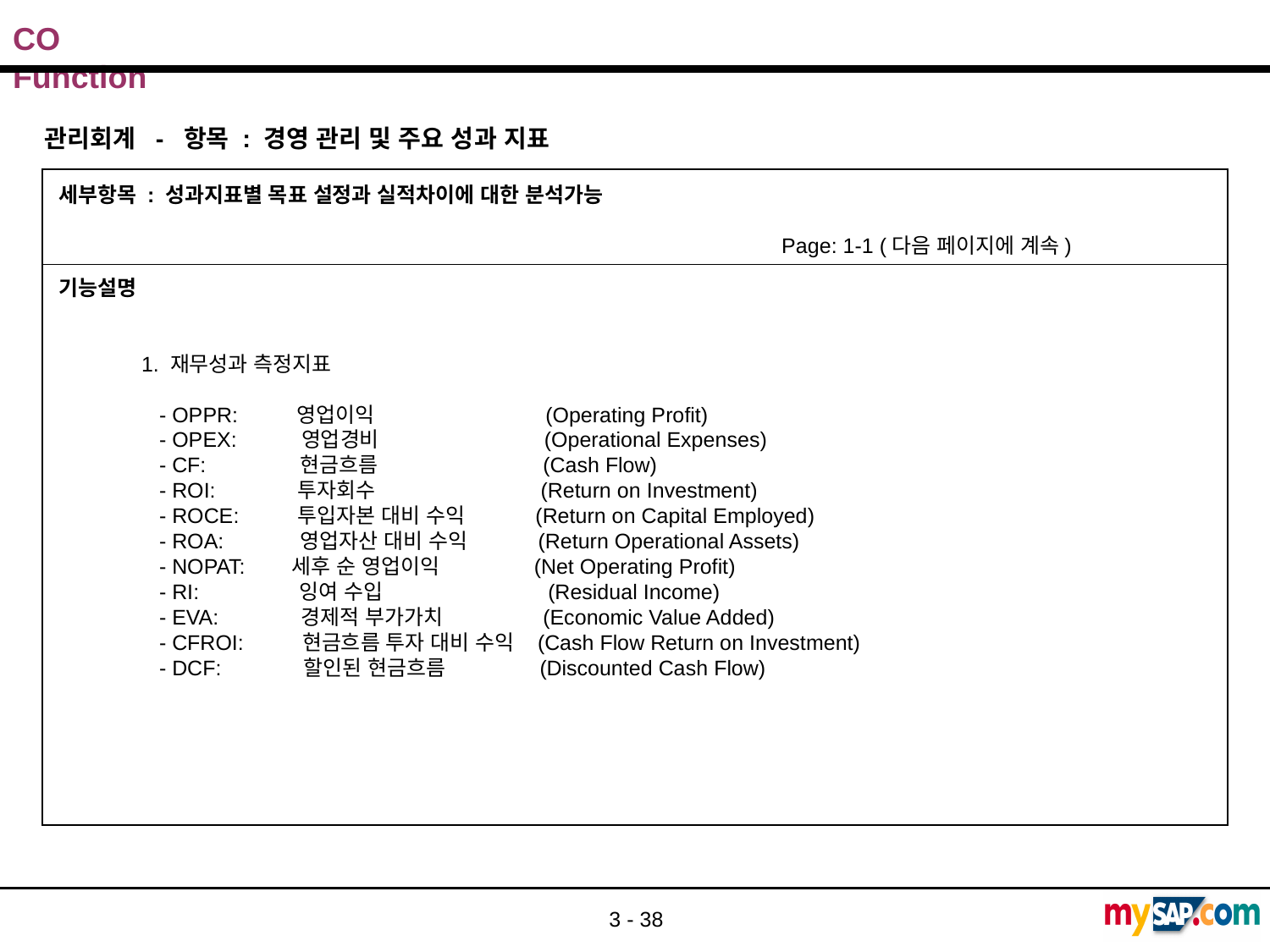

관리회계  -  항목 : 경영 관리 및 주요 성과 지표

세부항목 : 성과지표별 목표 설정과 실적차이에 대한 분석가능

                                                                                                                          Page: 1-1 (다음 페이지에 계속)
기능설명

              1. 재무성과 측정지표

                 - OPPR:         영업이익                            (Operating Profit)
                 - OPEX:          영업경비                           (Operational Expenses)
                 - CF:               현금흐름                           (Cash Flow)
                 - ROI:             투자회수                           (Return on Investment)
                 - ROCE:         투입자본 대비 수익           (Return on Capital Employed)
                 - ROA:            영업자산 대비 수익           (Return Operational Assets)
                 - NOPAT:       세후 순 영업이익               (Net Operating Profit)
                 - RI:                잉여 수입                           (Residual Income)
                 - EVA:             경제적 부가가치                (Economic Value Added)
                 - CFROI:         현금흐름 투자 대비 수익   (Cash Flow Return on Investment)
                 - DCF:             할인된 현금흐름               (Discounted Cash Flow)